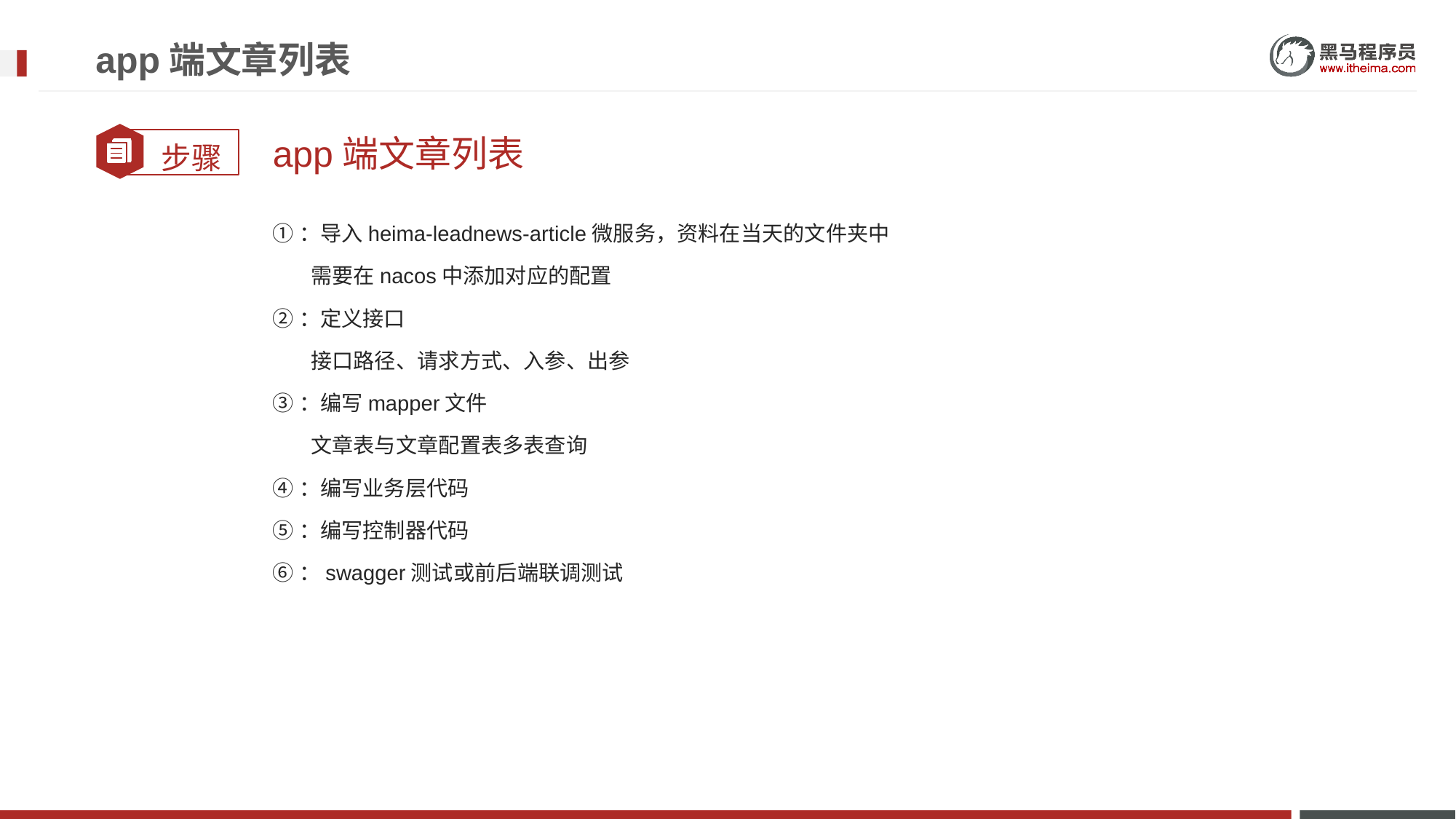

# app端文章列表
app端文章列表
①：导入heima-leadnews-article微服务，资料在当天的文件夹中
       需要在nacos中添加对应的配置
②：定义接口
       接口路径、请求方式、入参、出参
③：编写mapper文件
       文章表与文章配置表多表查询
④：编写业务层代码
⑤：编写控制器代码
⑥：swagger测试或前后端联调测试